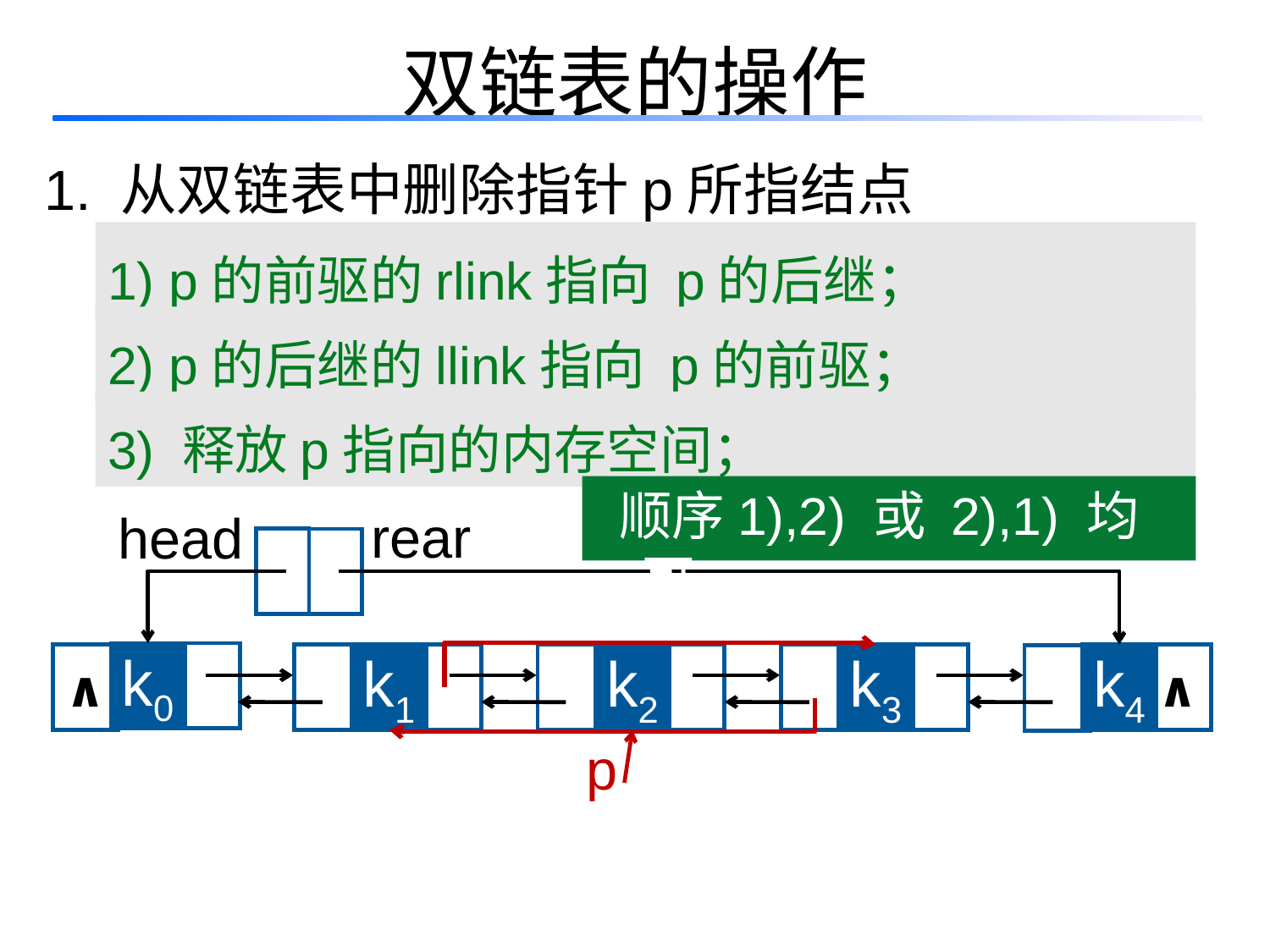

双链表的操作

1. 从双链表中删除指针p所指结点
1) p的前驱的rlink指向 p的后继；
2) p的后继的llink指向 p的前驱；
3) 释放p指向的内存空间；
 顺序1),2) 或 2),1) 均可
rear
head

k0

k1
k2
k3
k4
∧

∧

p